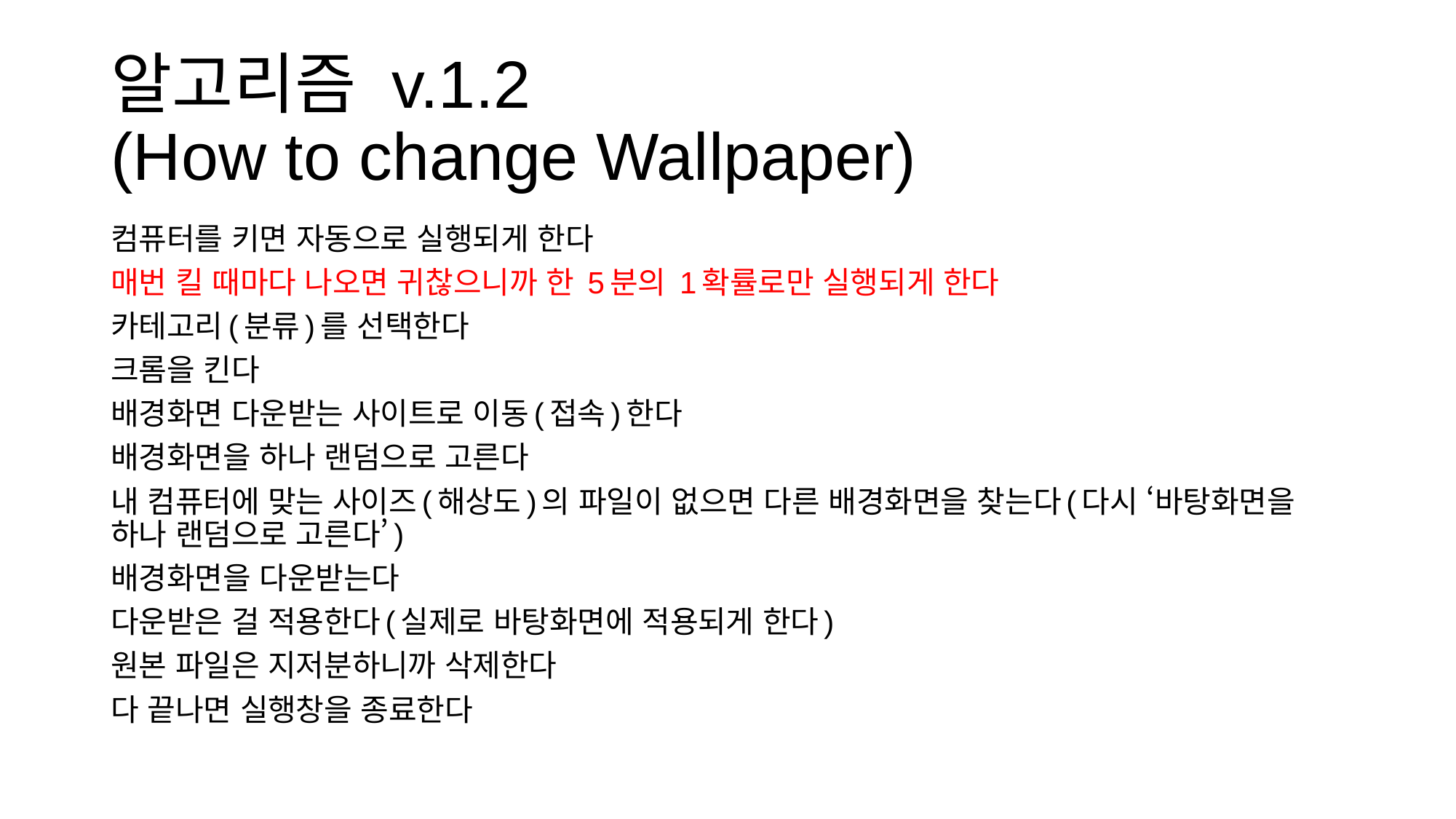

# 알고리즘 v.1.2 (How to change Wallpaper)
컴퓨터를 키면 자동으로 실행되게 한다
매번 킬 때마다 나오면 귀찮으니까 한 5분의 1확률로만 실행되게 한다
카테고리(분류)를 선택한다
크롬을 킨다
배경화면 다운받는 사이트로 이동(접속)한다
배경화면을 하나 랜덤으로 고른다
내 컴퓨터에 맞는 사이즈(해상도)의 파일이 없으면 다른 배경화면을 찾는다(다시 ‘바탕화면을 하나 랜덤으로 고른다’)
배경화면을 다운받는다
다운받은 걸 적용한다(실제로 바탕화면에 적용되게 한다)
원본 파일은 지저분하니까 삭제한다
다 끝나면 실행창을 종료한다